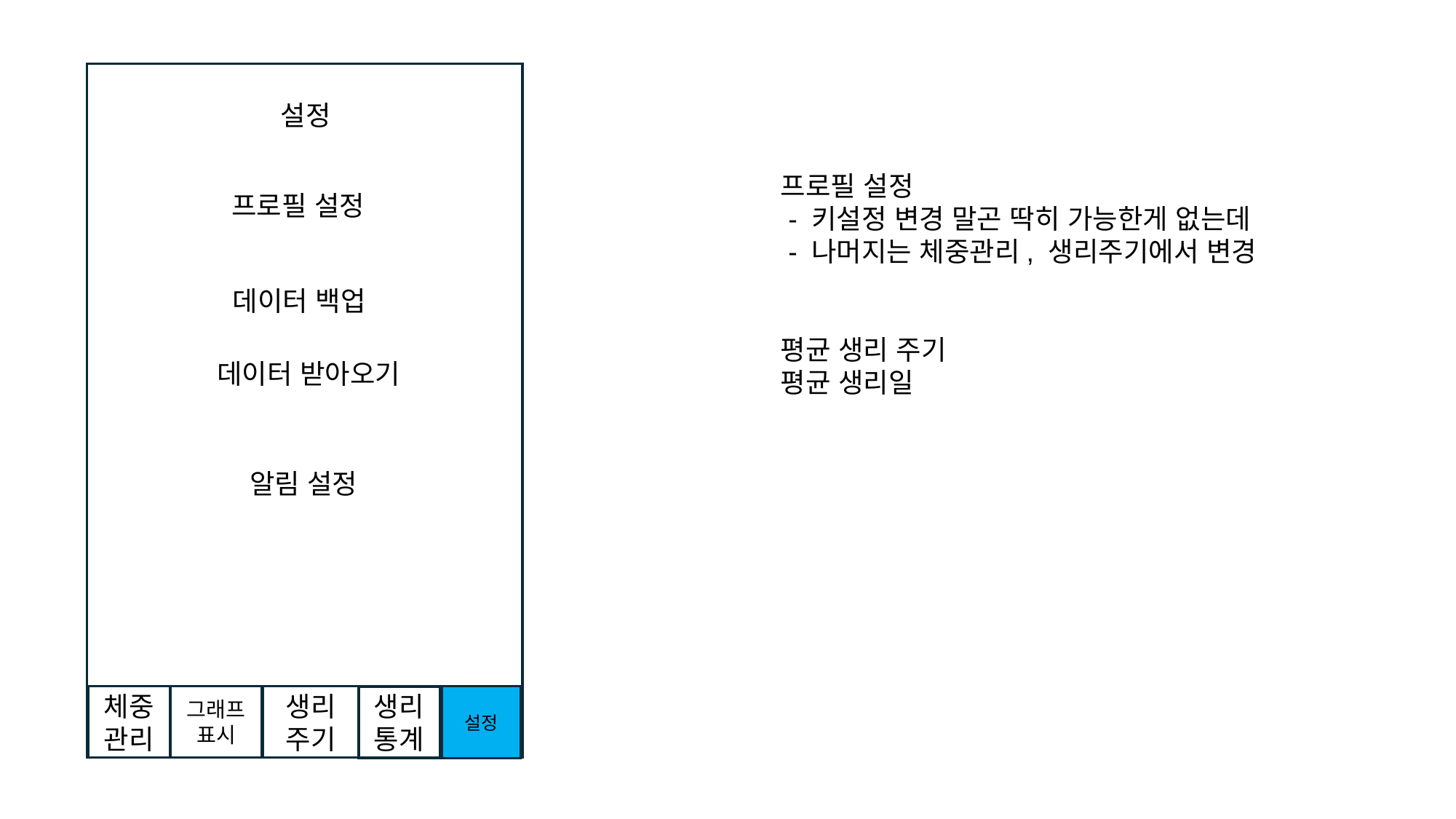

설정
프로필 설정
 - 키설정 변경 말곤 딱히 가능한게 없는데
 - 나머지는 체중관리, 생리주기에서 변경

평균 생리 주기
평균 생리일

프로필 설정
데이터 백업
데이터 받아오기
알림 설정
그래프
표시
생리
주기
설정
체중
관리
생리
통계